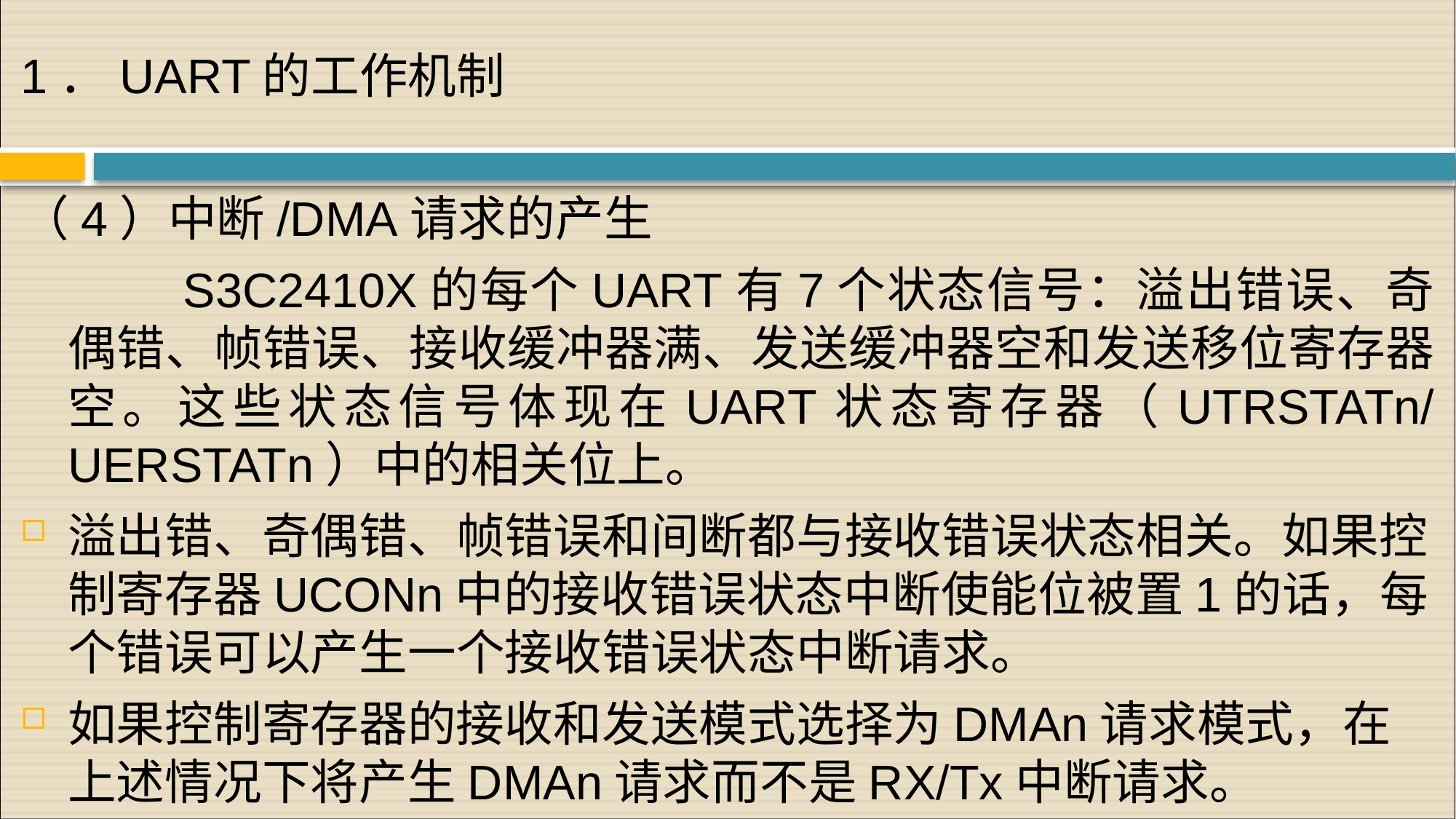

1．UART的工作机制

（4）中断/DMA请求的产生
           S3C2410X的每个UART有7个状态信号：溢出错误、奇偶错、帧错误、接收缓冲器满、发送缓冲器空和发送移位寄存器空。这些状态信号体现在UART状态寄存器（UTRSTATn/UERSTATn）中的相关位上。
溢出错、奇偶错、帧错误和间断都与接收错误状态相关。如果控制寄存器UCONn中的接收错误状态中断使能位被置1的话，每个错误可以产生一个接收错误状态中断请求。
如果控制寄存器的接收和发送模式选择为DMAn请求模式，在上述情况下将产生DMAn请求而不是RX/Tx中断请求。